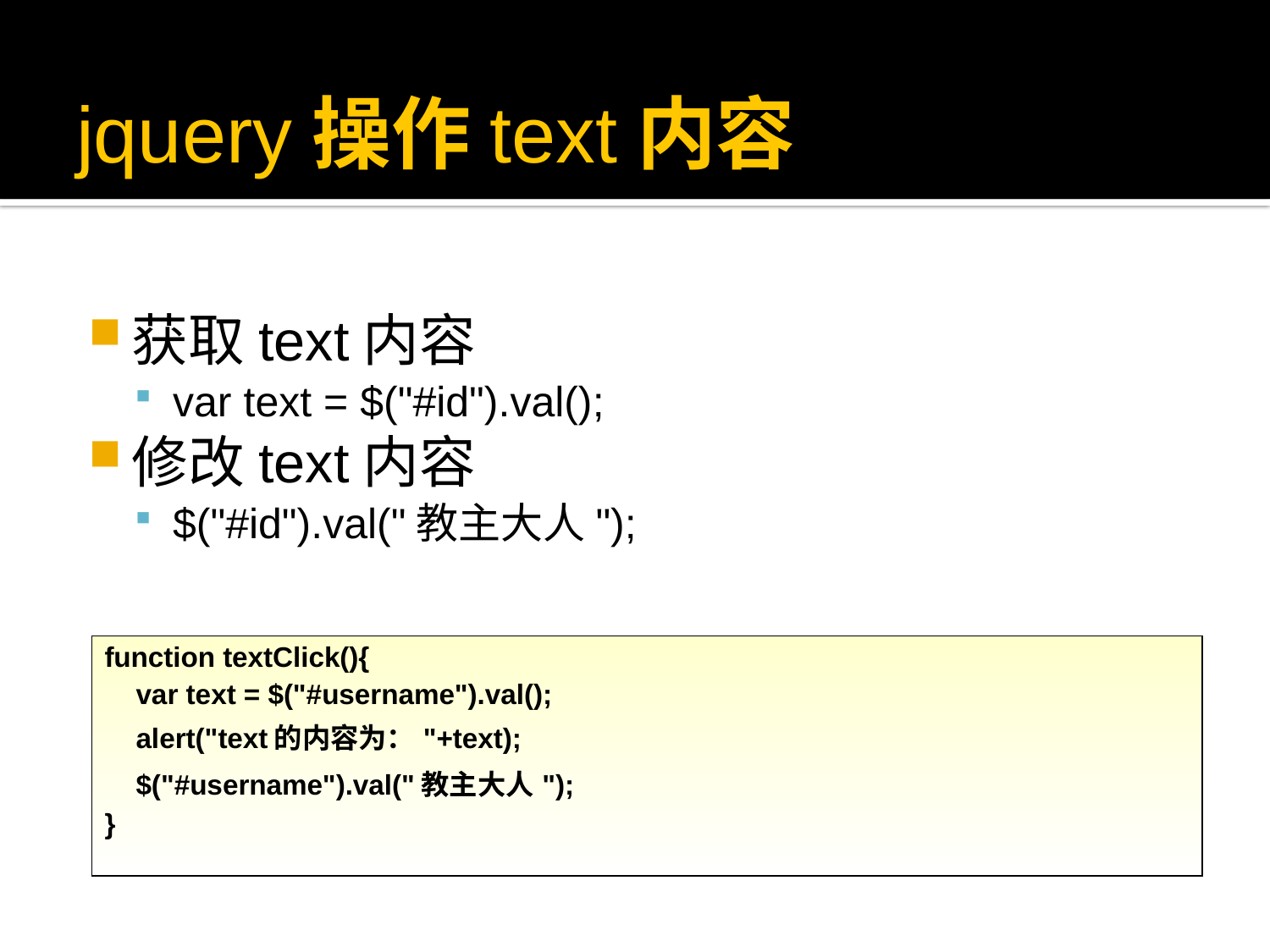

# jquery操作text内容
获取text内容
var text = $("#id").val();
修改text内容
$("#id").val("教主大人");

| function textClick(){ var text = $("#username").val(); alert("text的内容为："+text); $("#username").val("教主大人"); } |
| --- |